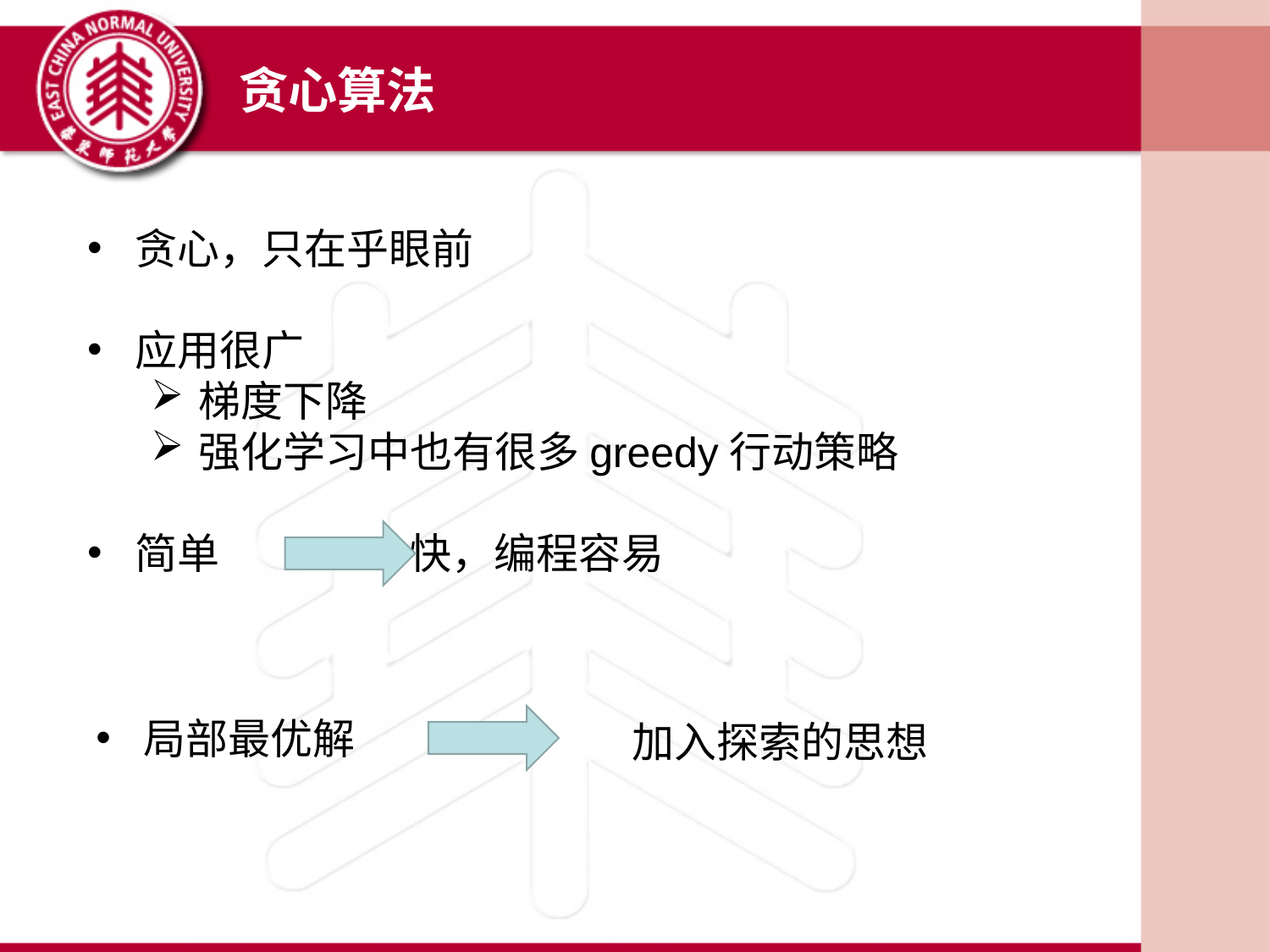

贪心算法
贪心，只在乎眼前

应用很广
梯度下降
强化学习中也有很多greedy行动策略

简单                    快，编程容易

局部最优解

加入探索的思想